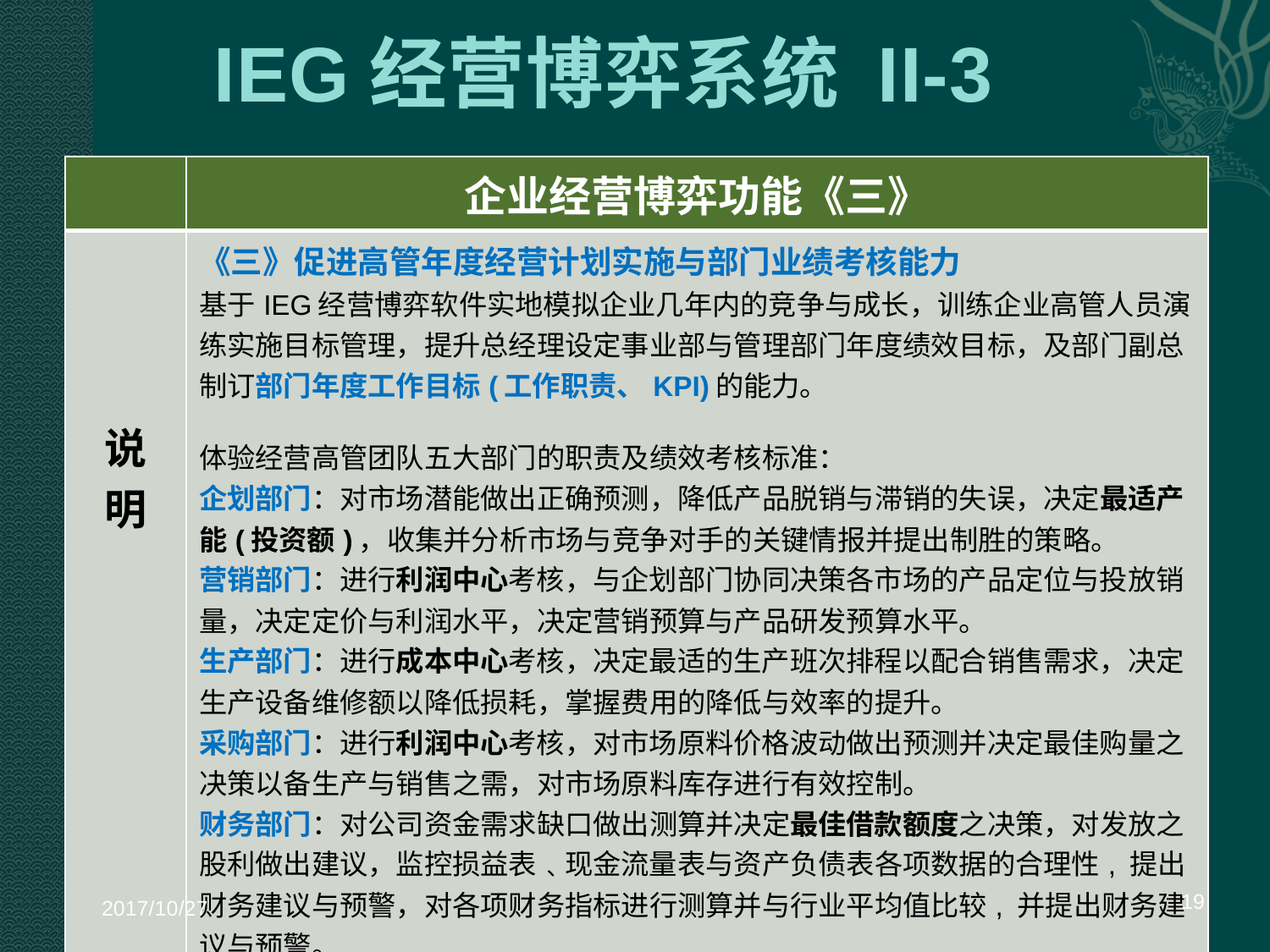

# IEG经营博弈系统 II-3
|  | 企业经营博弈功能《三》 |
| --- | --- |
| 说 明 | 《三》促进高管年度经营计划实施与部门业绩考核能力 基于IEG经营博弈软件实地模拟企业几年内的竞争与成长，训练企业高管人员演练实施目标管理，提升总经理设定事业部与管理部门年度绩效目标，及部门副总制订部门年度工作目标(工作职责、KPI)的能力。 体验经营高管团队五大部门的职责及绩效考核标准： 企划部门：对市场潜能做出正确预测，降低产品脱销与滞销的失误，决定最适产能(投资额)，收集并分析市场与竞争对手的关键情报并提出制胜的策略。 营销部门：进行利润中心考核，与企划部门协同决策各市场的产品定位与投放销量，决定定价与利润水平，决定营销预算与产品研发预算水平。 生产部门：进行成本中心考核，决定最适的生产班次排程以配合销售需求，决定生产设备维修额以降低损耗，掌握费用的降低与效率的提升。 采购部门：进行利润中心考核，对市场原料价格波动做出预测并决定最佳购量之决策以备生产与销售之需，对市场原料库存进行有效控制。 财务部门：对公司资金需求缺口做出测算并决定最佳借款额度之决策，对发放之股利做出建议，监控损益表﹑现金流量表与资产负债表各项数据的合理性, 提出财务建议与预警，对各项财务指标进行测算并与行业平均值比较, 并提出财务建议与预警。 |
19
2017/10/27